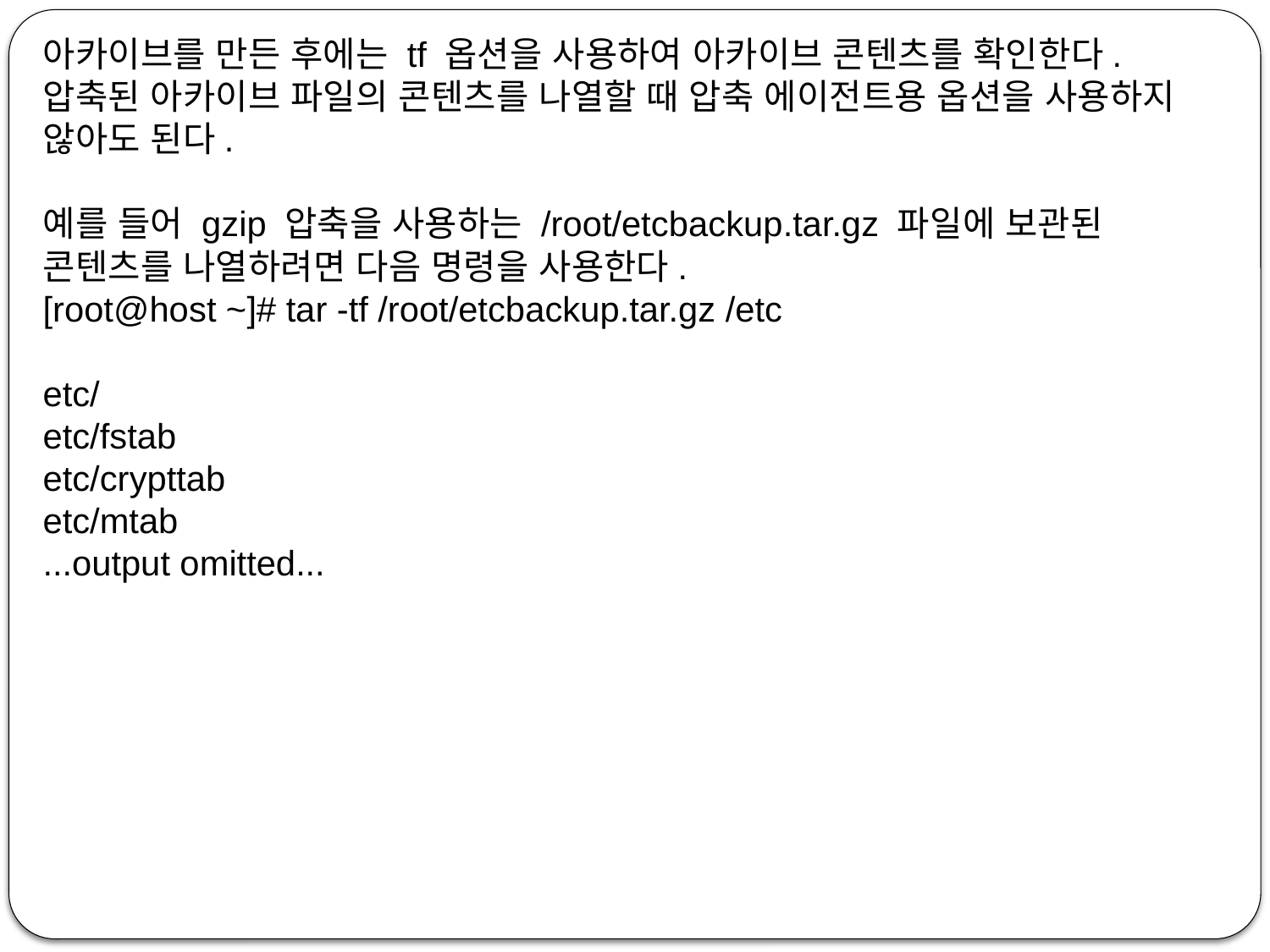

아카이브를 만든 후에는 tf 옵션을 사용하여 아카이브 콘텐츠를 확인한다.
압축된 아카이브 파일의 콘텐츠를 나열할 때 압축 에이전트용 옵션을 사용하지 않아도 된다.

예를 들어 gzip 압축을 사용하는 /root/etcbackup.tar.gz 파일에 보관된 콘텐츠를 나열하려면 다음 명령을 사용한다.
[root@host ~]# tar -tf /root/etcbackup.tar.gz /etc

etc/
etc/fstab
etc/crypttab
etc/mtab
...output omitted...